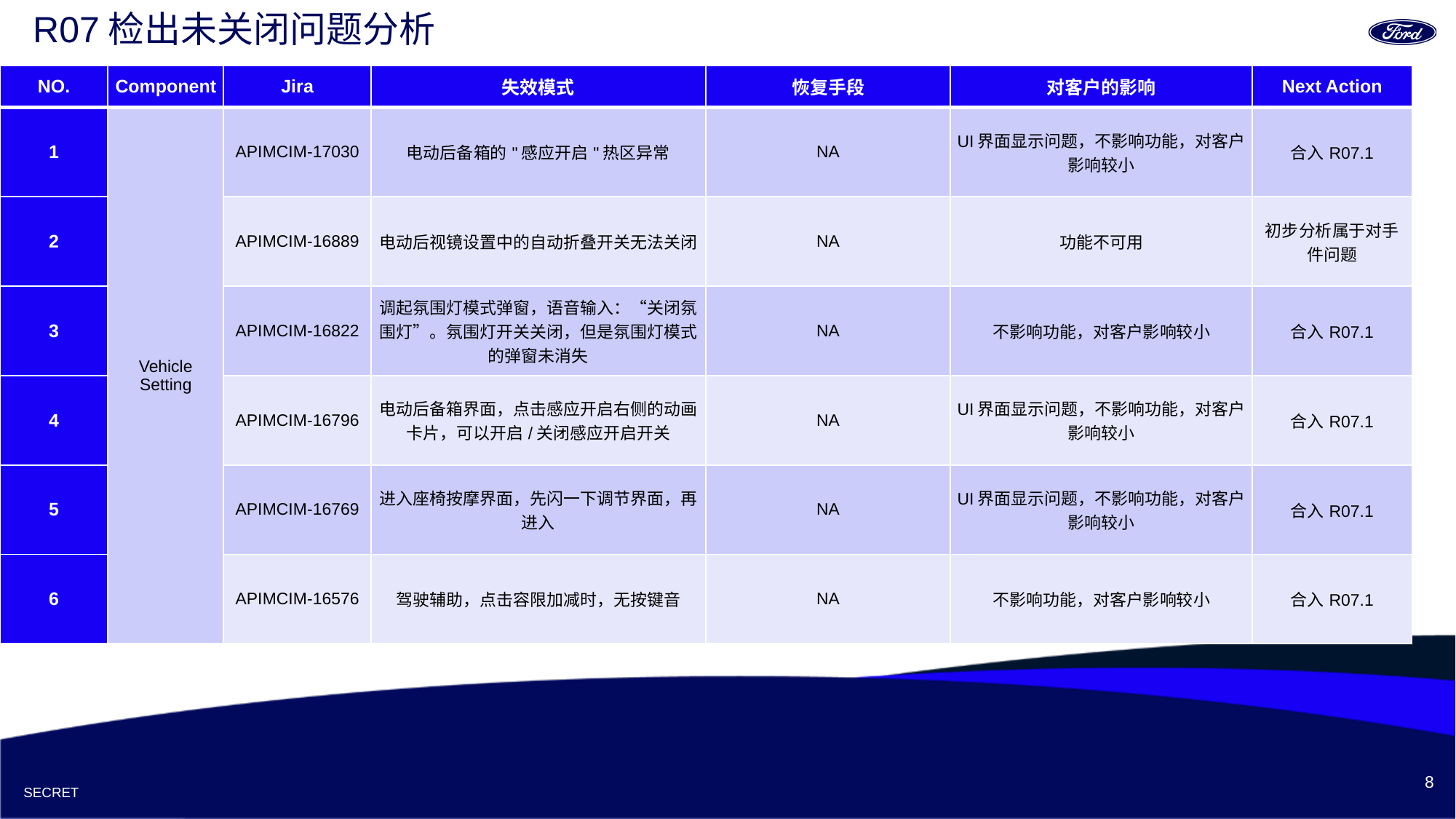

# R07检出未关闭问题分析
| NO. | Component | Jira | 失效模式 | 恢复手段 | 对客户的影响 | Next Action |
| --- | --- | --- | --- | --- | --- | --- |
| 1 | Vehicle Setting | APIMCIM-17030 | 电动后备箱的"感应开启"热区异常 | NA | UI界面显示问题，不影响功能，对客户影响较小 | 合入R07.1 |
| 2 |  | APIMCIM-16889 | 电动后视镜设置中的自动折叠开关无法关闭 | NA | 功能不可用 | 初步分析属于对手件问题 |
| 3 |  | APIMCIM-16822 | 调起氛围灯模式弹窗，语音输入：“关闭氛围灯”。氛围灯开关关闭，但是氛围灯模式的弹窗未消失 | NA | 不影响功能，对客户影响较小 | 合入R07.1 |
| 4 |  | APIMCIM-16796 | 电动后备箱界面，点击感应开启右侧的动画卡片，可以开启/关闭感应开启开关 | NA | UI界面显示问题，不影响功能，对客户影响较小 | 合入R07.1 |
| 5 |  | APIMCIM-16769 | 进入座椅按摩界面，先闪一下调节界面，再进入 | NA | UI界面显示问题，不影响功能，对客户影响较小 | 合入R07.1 |
| 6 |  | APIMCIM-16576 | 驾驶辅助，点击容限加减时，无按键音 | NA | 不影响功能，对客户影响较小 | 合入R07.1 |